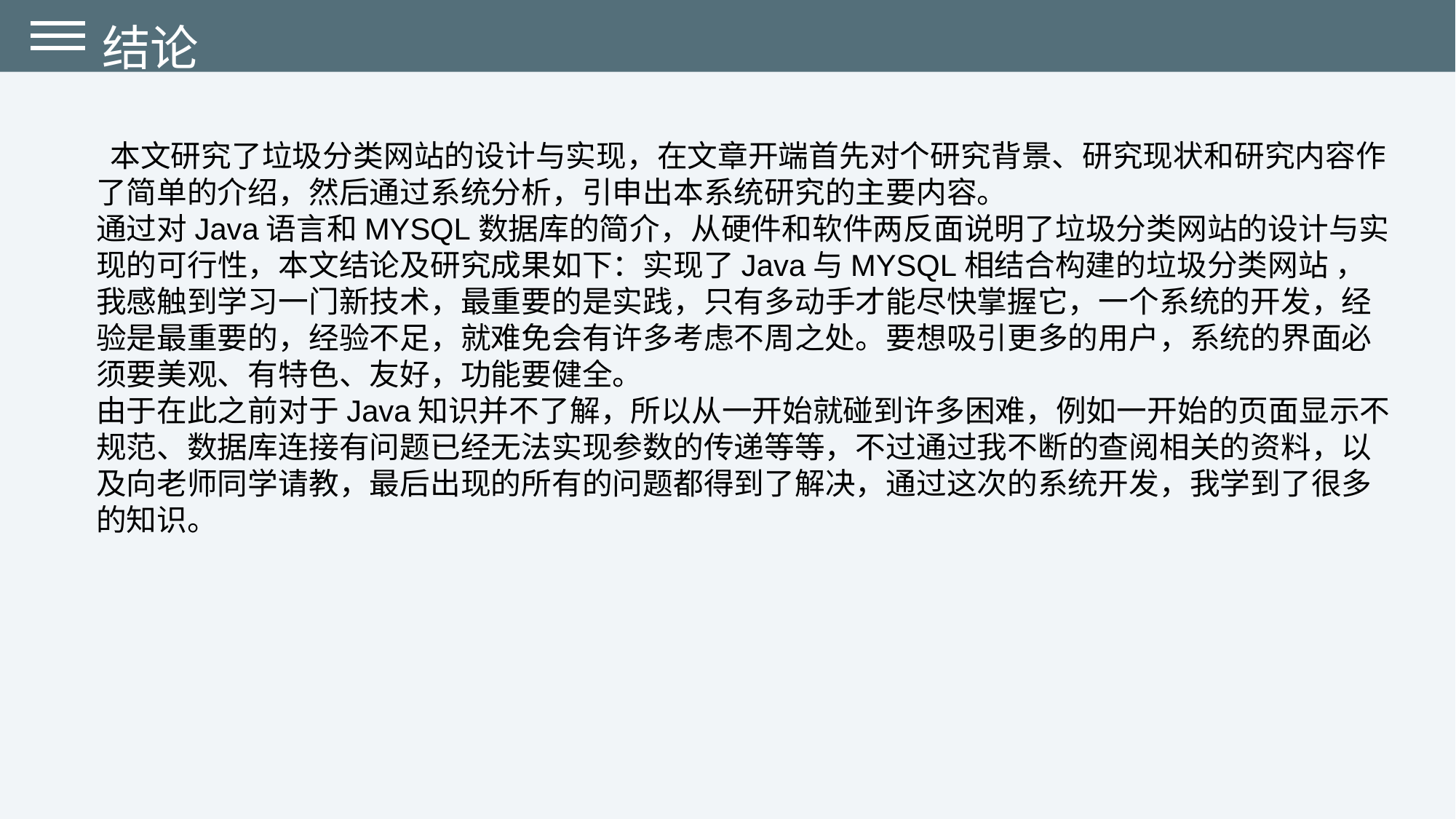

结论

 本文研究了垃圾分类网站的设计与实现，在文章开端首先对个研究背景、研究现状和研究内容作了简单的介绍，然后通过系统分析，引申出本系统研究的主要内容。
通过对Java语言和MYSQL数据库的简介，从硬件和软件两反面说明了垃圾分类网站的设计与实现的可行性，本文结论及研究成果如下：实现了Java与MYSQL相结合构建的垃圾分类网站 ，我感触到学习一门新技术，最重要的是实践，只有多动手才能尽快掌握它，一个系统的开发，经验是最重要的，经验不足，就难免会有许多考虑不周之处。要想吸引更多的用户，系统的界面必须要美观、有特色、友好，功能要健全。
由于在此之前对于Java知识并不了解，所以从一开始就碰到许多困难，例如一开始的页面显示不规范、数据库连接有问题已经无法实现参数的传递等等，不过通过我不断的查阅相关的资料，以及向老师同学请教，最后出现的所有的问题都得到了解决，通过这次的系统开发，我学到了很多的知识。